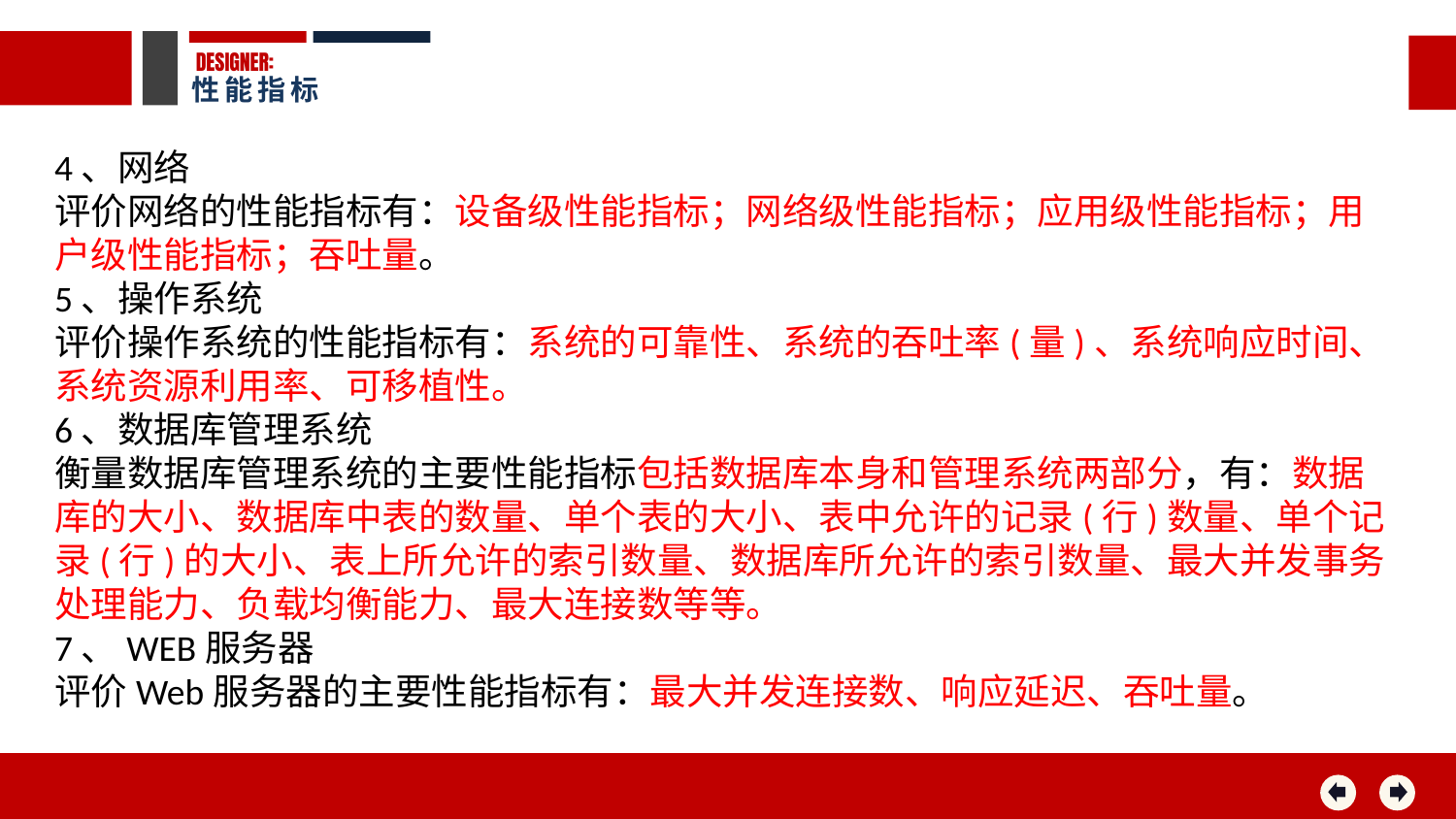

DESIGNER:
性能指标
4、网络
评价网络的性能指标有：设备级性能指标；网络级性能指标；应用级性能指标；用户级性能指标；吞吐量。
5、操作系统
评价操作系统的性能指标有：系统的可靠性、系统的吞吐率(量)、系统响应时间、系统资源利用率、可移植性。
6、数据库管理系统
衡量数据库管理系统的主要性能指标包括数据库本身和管理系统两部分，有：数据库的大小、数据库中表的数量、单个表的大小、表中允许的记录(行)数量、单个记录(行)的大小、表上所允许的索引数量、数据库所允许的索引数量、最大并发事务处理能力、负载均衡能力、最大连接数等等。
7、WEB服务器
评价Web服务器的主要性能指标有：最大并发连接数、响应延迟、吞吐量。